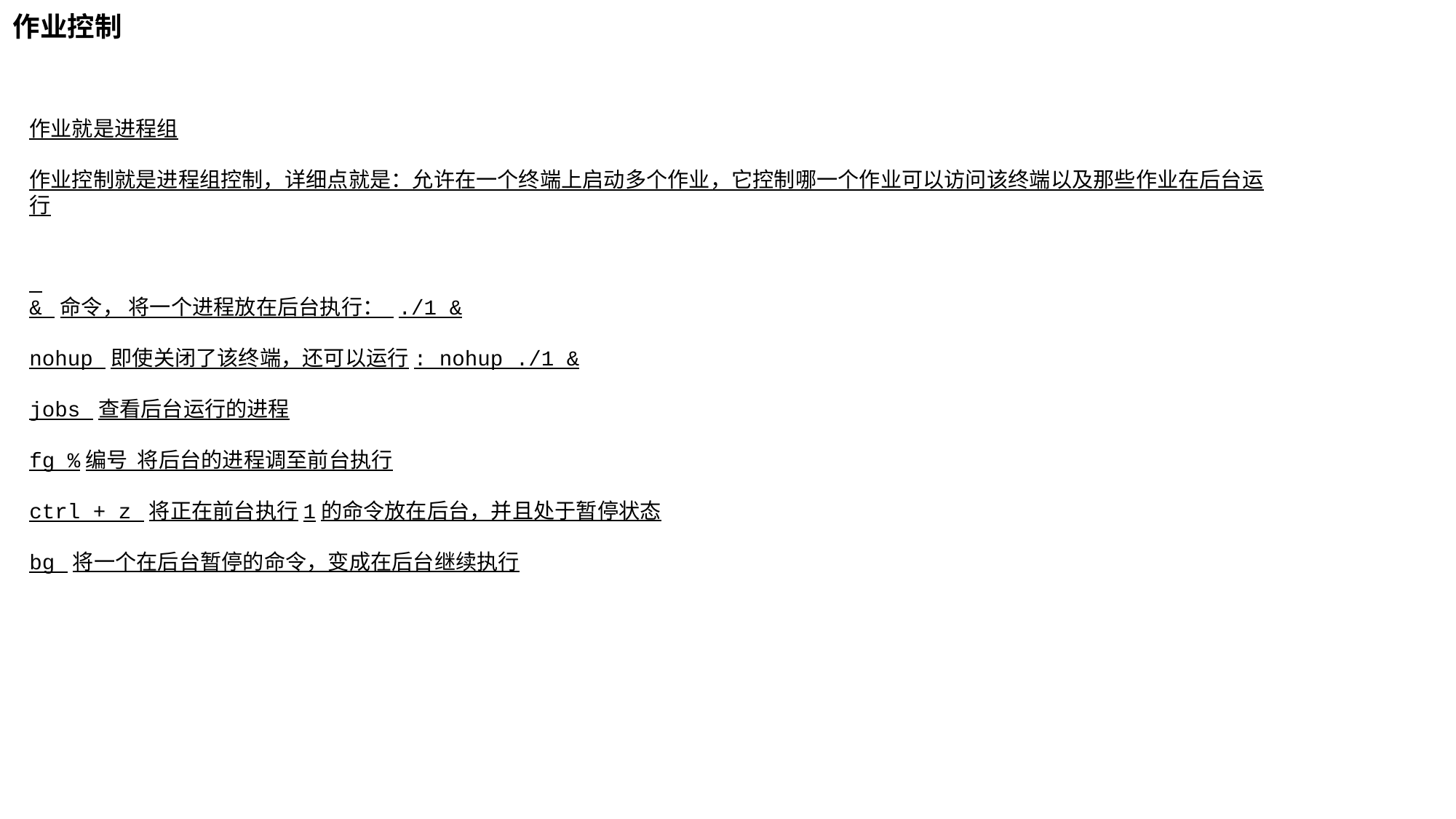

作业控制
作业就是进程组

作业控制就是进程组控制，详细点就是：允许在一个终端上启动多个作业，它控制哪一个作业可以访问该终端以及那些作业在后台运行

& 命令， 将一个进程放在后台执行：  ./1 &

nohup 即使关闭了该终端，还可以运行: nohup ./1 &

jobs 查看后台运行的进程

fg %编号  将后台的进程调至前台执行

ctrl + z 将正在前台执行1的命令放在后台，并且处于暂停状态

bg 将一个在后台暂停的命令，变成在后台继续执行